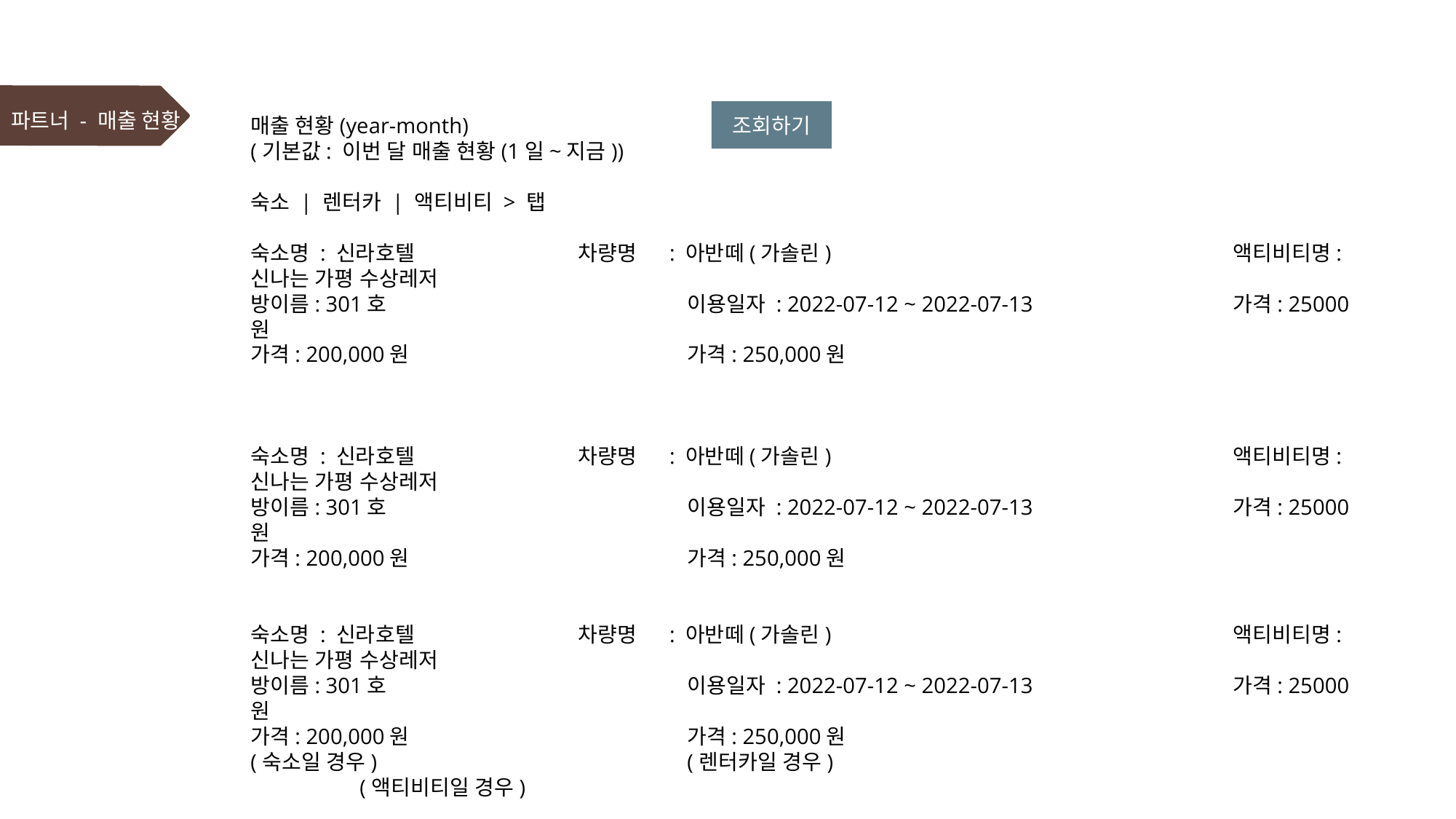

매출 현황(year-month)
(기본값: 이번 달 매출 현황(1일~지금))

숙소 | 렌터카 | 액티비티 > 탭

숙소명 : 신라호텔		차량명     : 아반떼(가솔린)				액티비티명: 신나는 가평 수상레저
방이름: 301호			이용일자 : 2022-07-12 ~ 2022-07-13		가격: 25000원
가격: 200,000원			가격: 250,000원

숙소명 : 신라호텔		차량명     : 아반떼(가솔린)				액티비티명: 신나는 가평 수상레저
방이름: 301호			이용일자 : 2022-07-12 ~ 2022-07-13		가격: 25000원
가격: 200,000원			가격: 250,000원

숙소명 : 신라호텔		차량명     : 아반떼(가솔린)				액티비티명: 신나는 가평 수상레저
방이름: 301호			이용일자 : 2022-07-12 ~ 2022-07-13		가격: 25000원
가격: 200,000원			가격: 250,000원
(숙소일 경우)			(렌터카일 경우)						(액티비티일 경우)
											                   				             합계 : 600,000원
							       					 숙소 + 렌터카 + 액티비티 총 합계 : 1,200,000원
조회하기
# 파트너 - 매출 현황